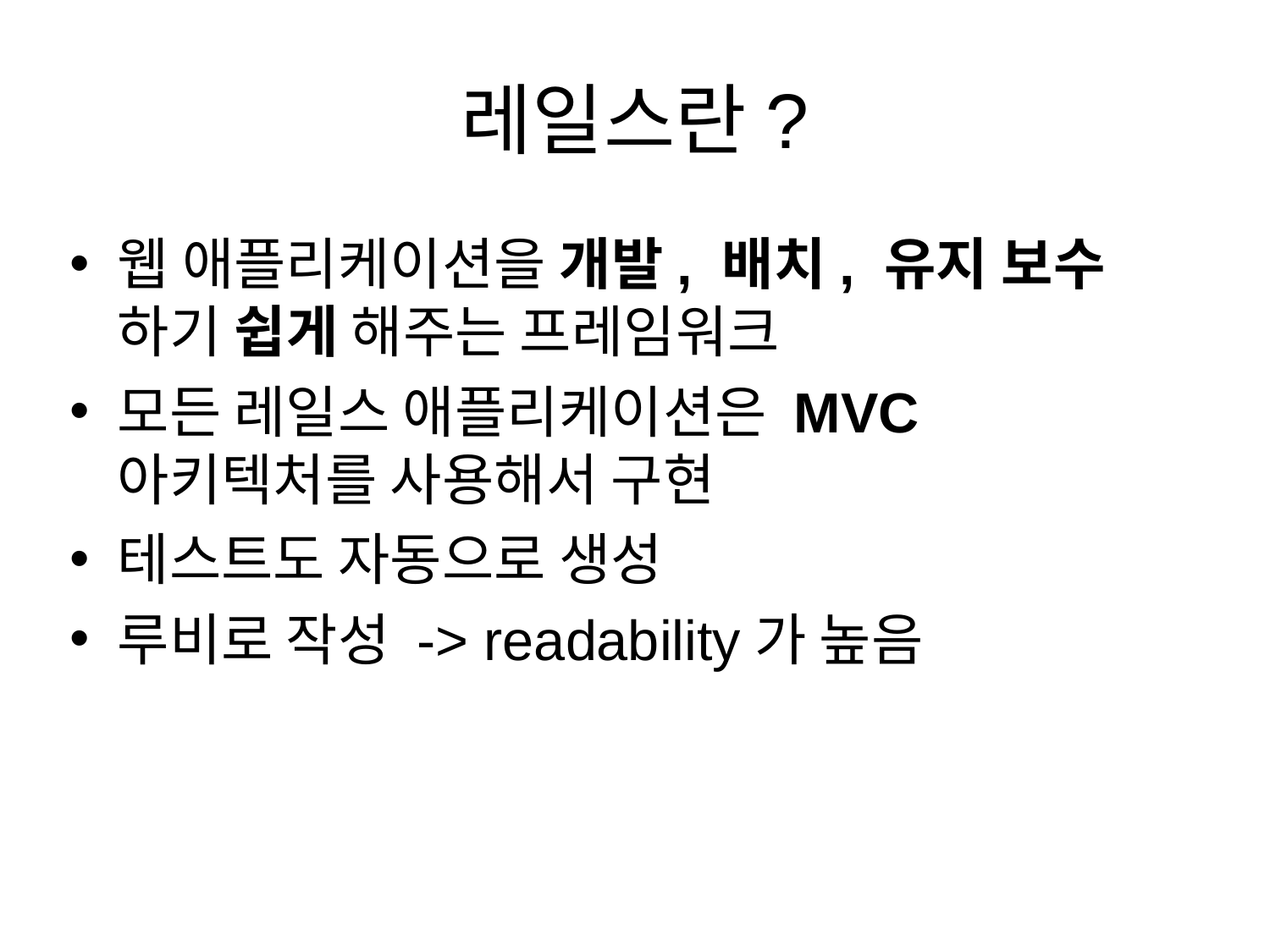

# 레일스란?
웹 애플리케이션을 개발, 배치, 유지 보수 하기 쉽게 해주는 프레임워크
모든 레일스 애플리케이션은 MVC 아키텍처를 사용해서 구현
테스트도 자동으로 생성
루비로 작성 -> readability가 높음